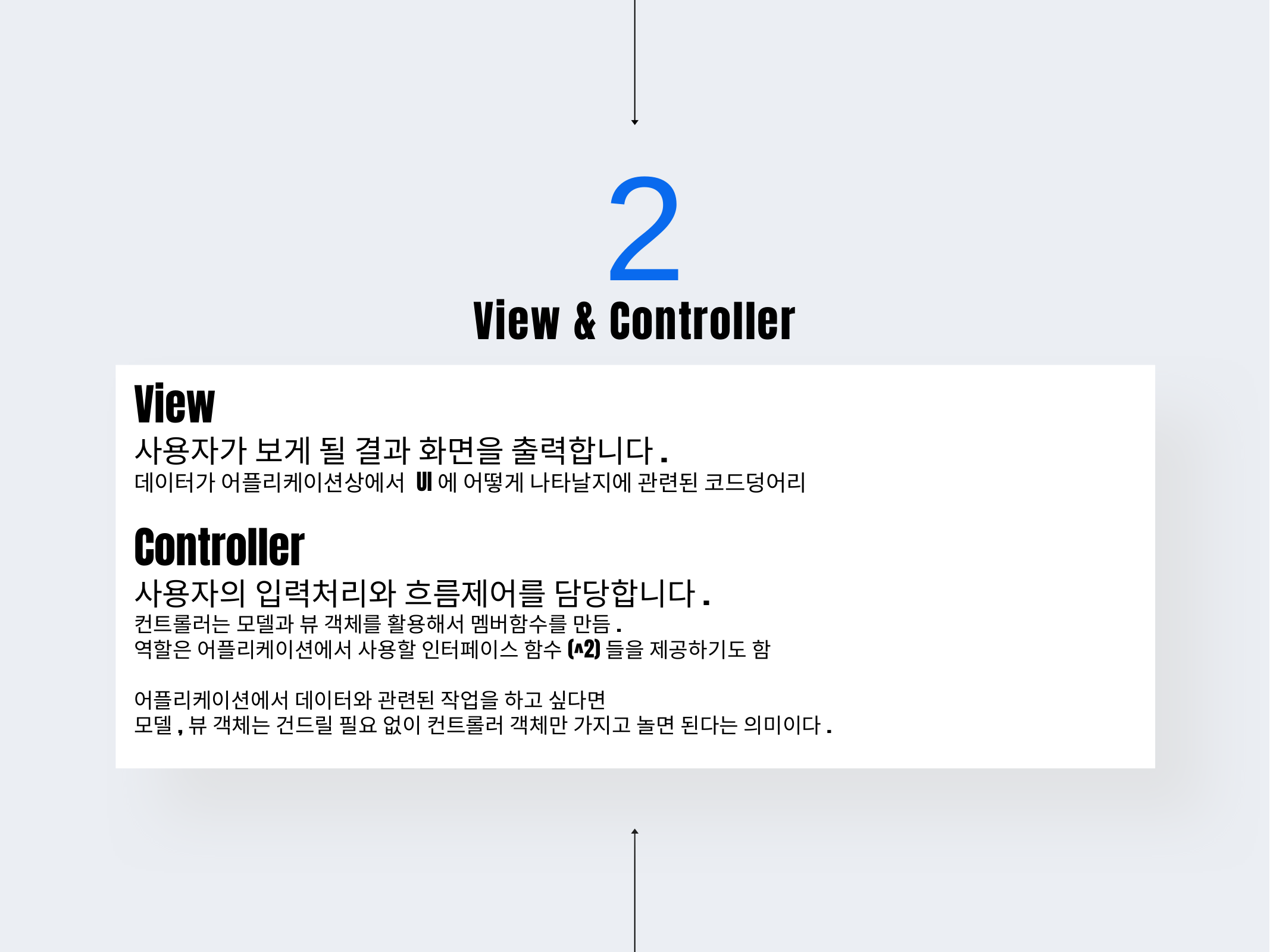

2
# View & Controller

View
사용자가 보게 될 결과 화면을 출력합니다.
데이터가 어플리케이션상에서 UI에 어떻게 나타날지에 관련된 코드덩어리

Controller
사용자의 입력처리와 흐름제어를 담당합니다.
컨트롤러는 모델과 뷰 객체를 활용해서 멤버함수를 만듬.
역할은 어플리케이션에서 사용할 인터페이스 함수(^2)들을 제공하기도 함

어플리케이션에서 데이터와 관련된 작업을 하고 싶다면
모델,뷰 객체는 건드릴 필요 없이 컨트롤러 객체만 가지고 놀면 된다는 의미이다.
마스터 텍스트 스타일을 편집합니다
둘째 수준
셋째 수준
넷째 수준
다섯째 수준